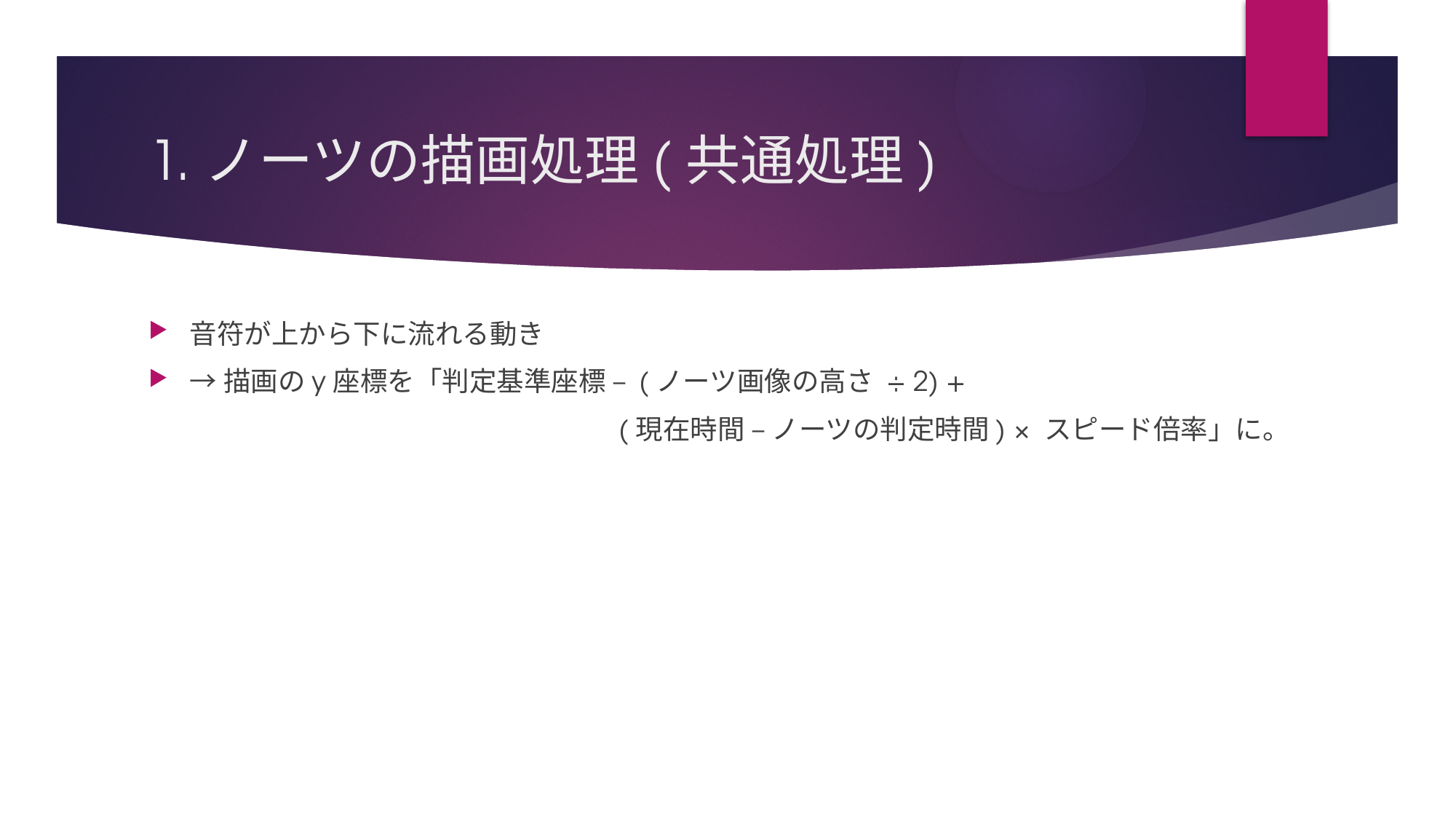

# 1.ノーツの描画処理(共通処理)
音符が上から下に流れる動き
→描画のy座標を「判定基準座標 – (ノーツ画像の高さ ÷ 2) +
　　　　　　　　　　　　　　　　　(現在時間 – ノーツの判定時間) × スピード倍率」に。